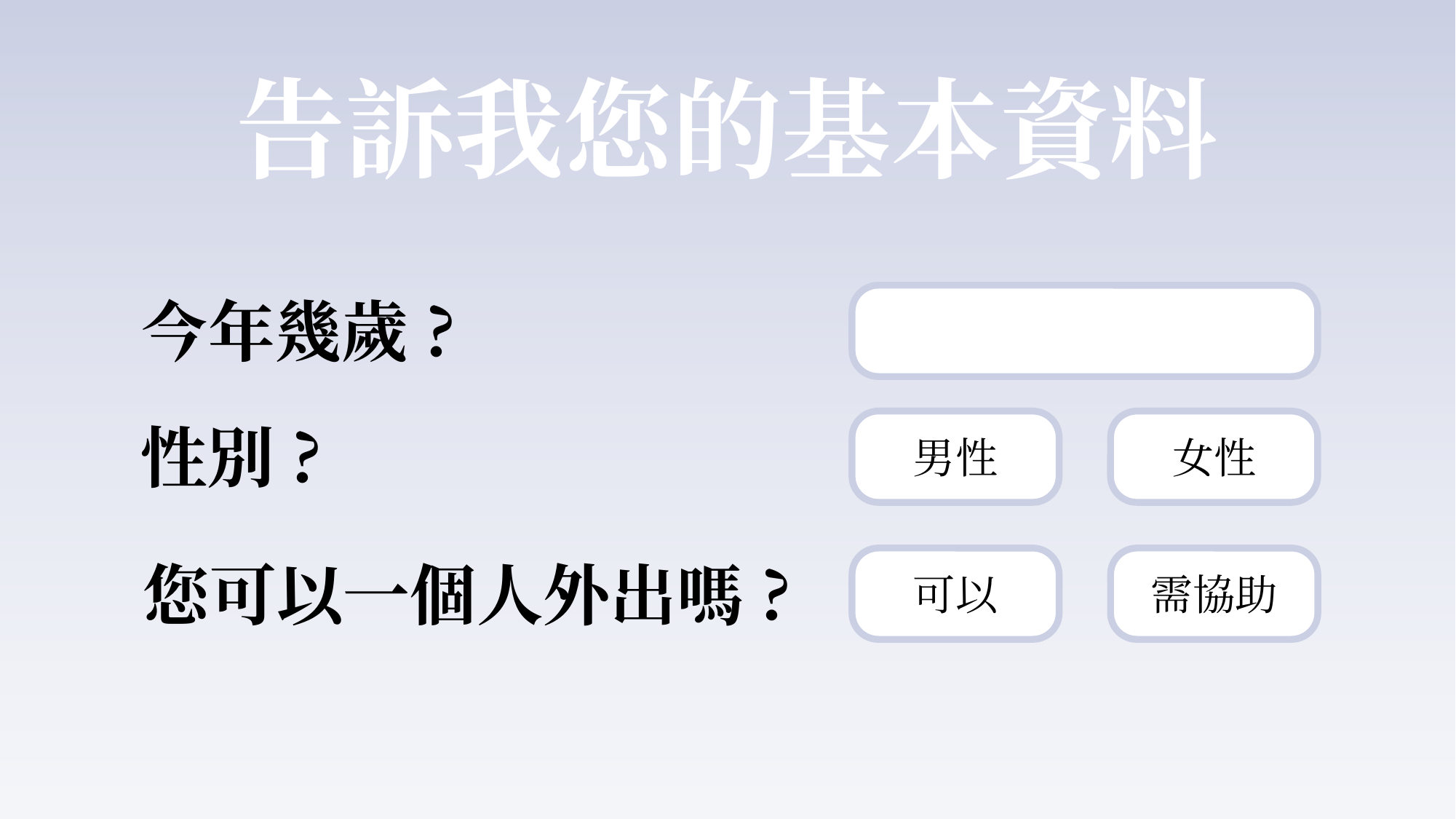

告訴我您的基本資料
今年幾歲?

性別?
男性
女性
可以
需協助
您可以一個人外出嗎?